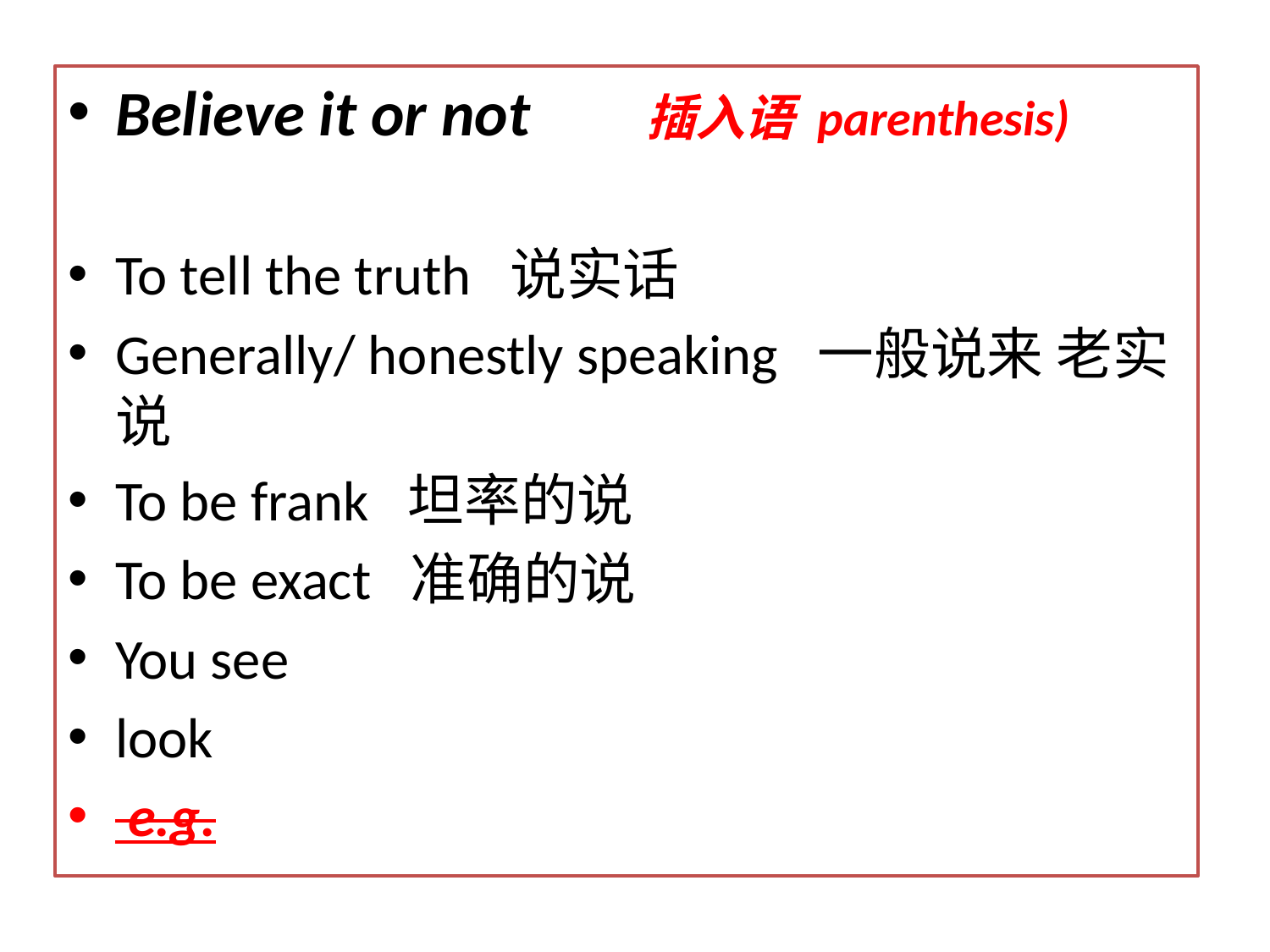

Believe it or not       插入语 parenthesis)

To tell the truth  说实话
Generally/ honestly speaking  一般说来 老实说
To be frank  坦率的说
To be exact  准确的说
You see
look
 e.g.